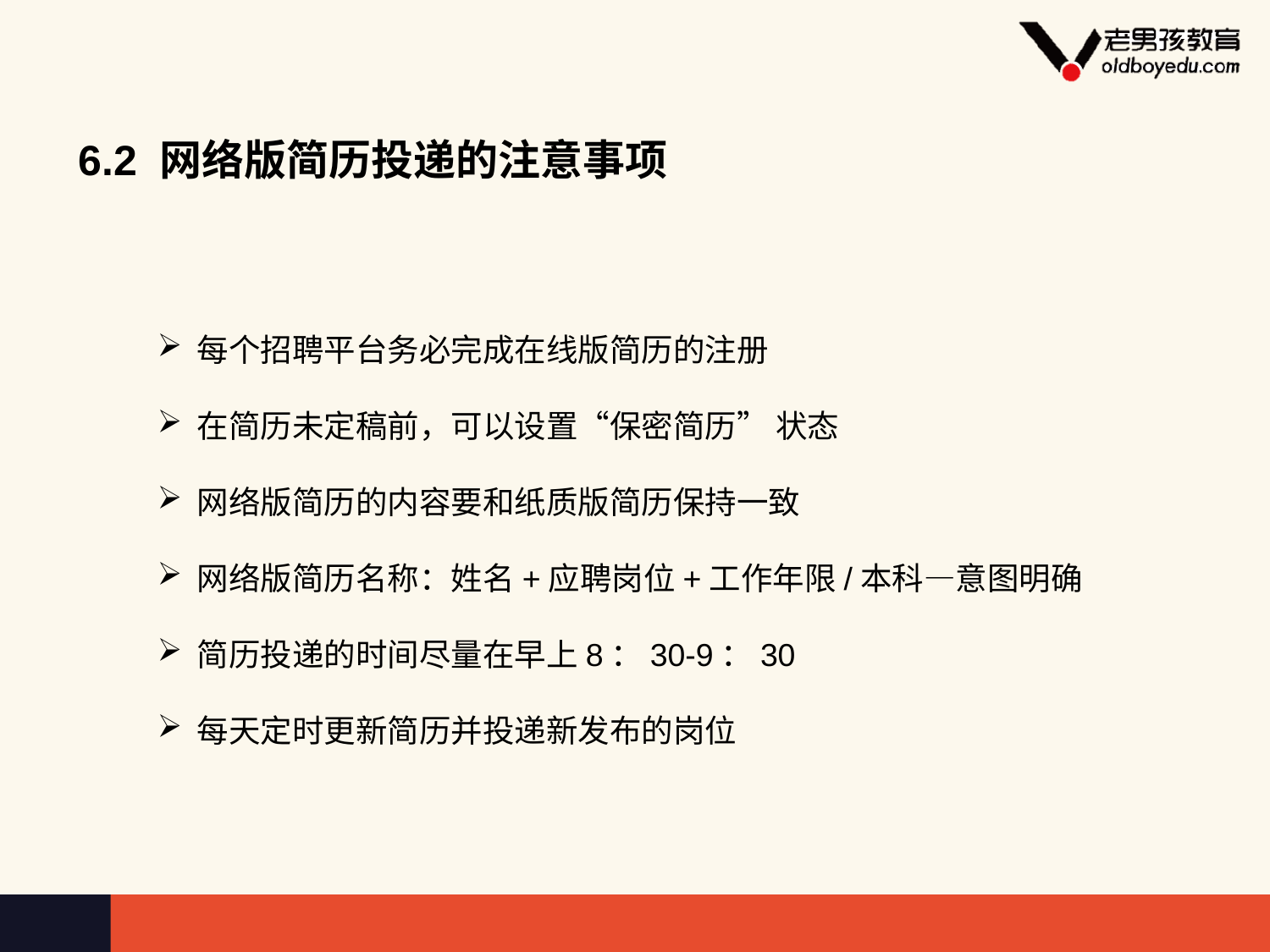

6.2 网络版简历投递的注意事项
每个招聘平台务必完成在线版简历的注册
在简历未定稿前，可以设置“保密简历” 状态
网络版简历的内容要和纸质版简历保持一致
网络版简历名称：姓名+应聘岗位+工作年限/本科—意图明确
简历投递的时间尽量在早上8：30-9：30
每天定时更新简历并投递新发布的岗位